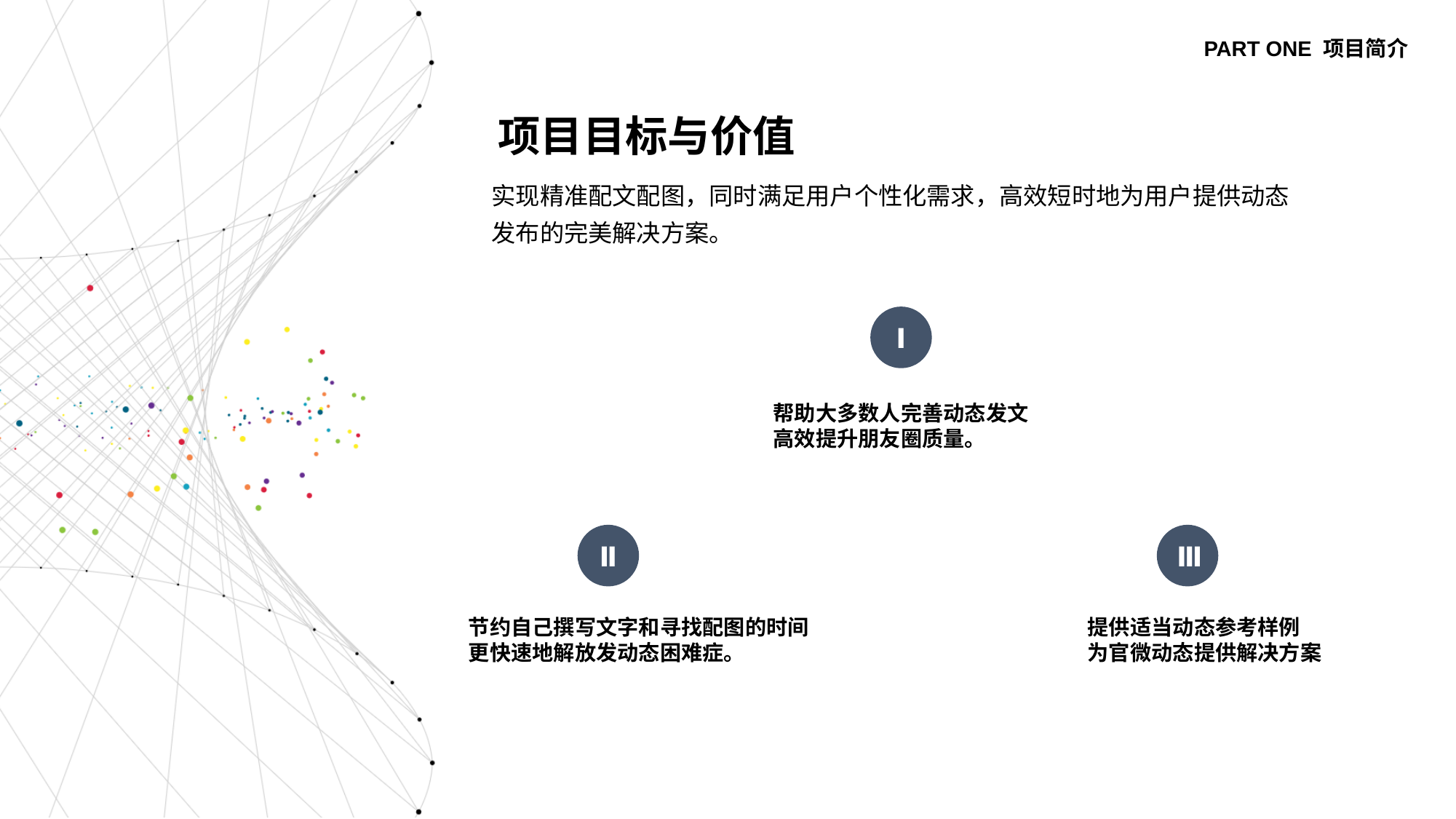

PART ONE 项目简介
项目目标与价值
实现精准配文配图，同时满足用户个性化需求，高效短时地为用户提供动态发布的完美解决方案。
Ⅰ
帮助大多数人完善动态发文
高效提升朋友圈质量。
Ⅱ
节约自己撰写文字和寻找配图的时间
更快速地解放发动态困难症。
Ⅲ
提供适当动态参考样例
为官微动态提供解决方案